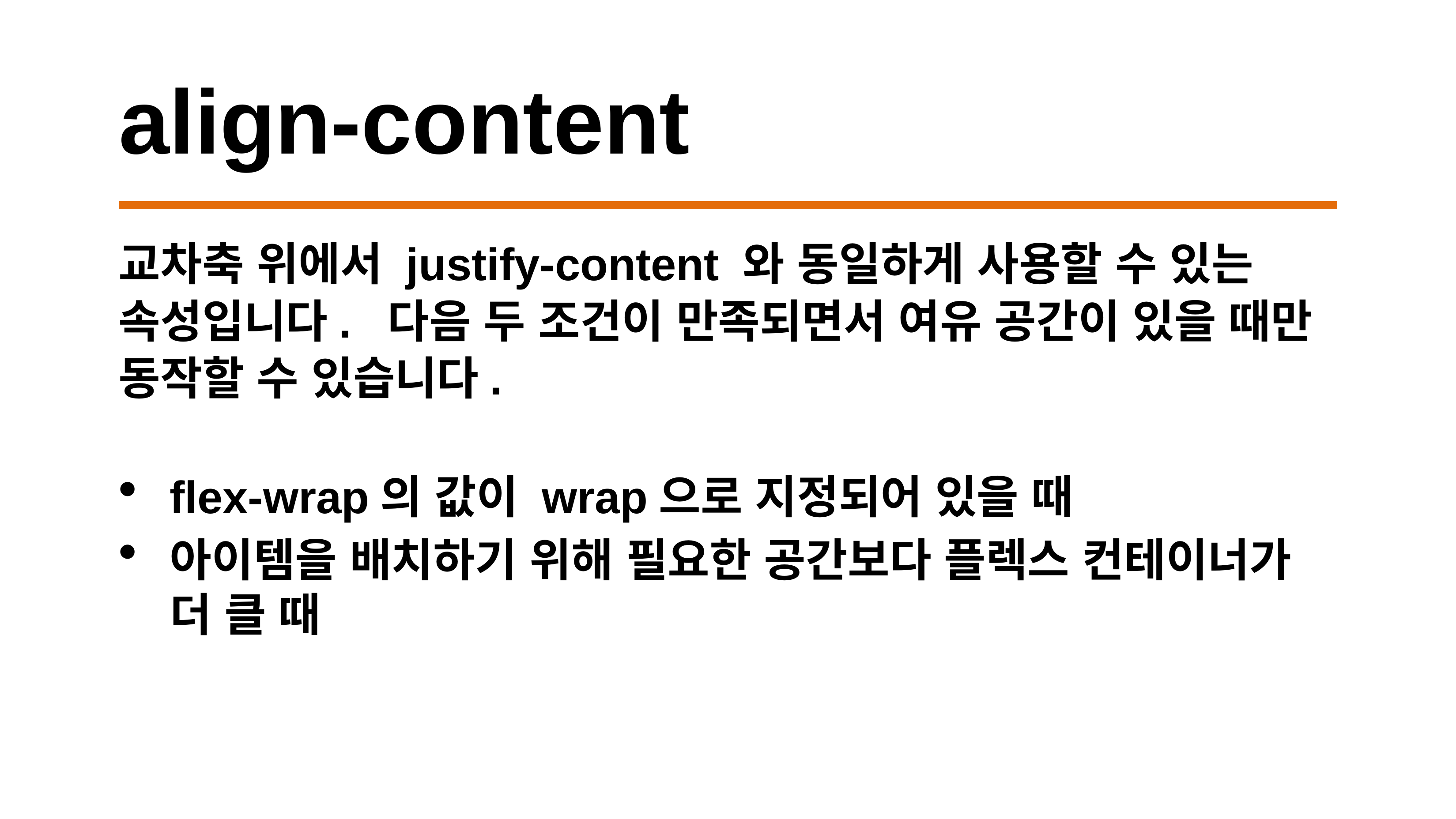

# align-content

교차축 위에서 justify-content 와 동일하게 사용할 수 있는 속성입니다.  다음 두 조건이 만족되면서 여유 공간이 있을 때만 동작할 수 있습니다.

flex-wrap의 값이 wrap으로 지정되어 있을 때
아이템을 배치하기 위해 필요한 공간보다 플렉스 컨테이너가 더 클 때